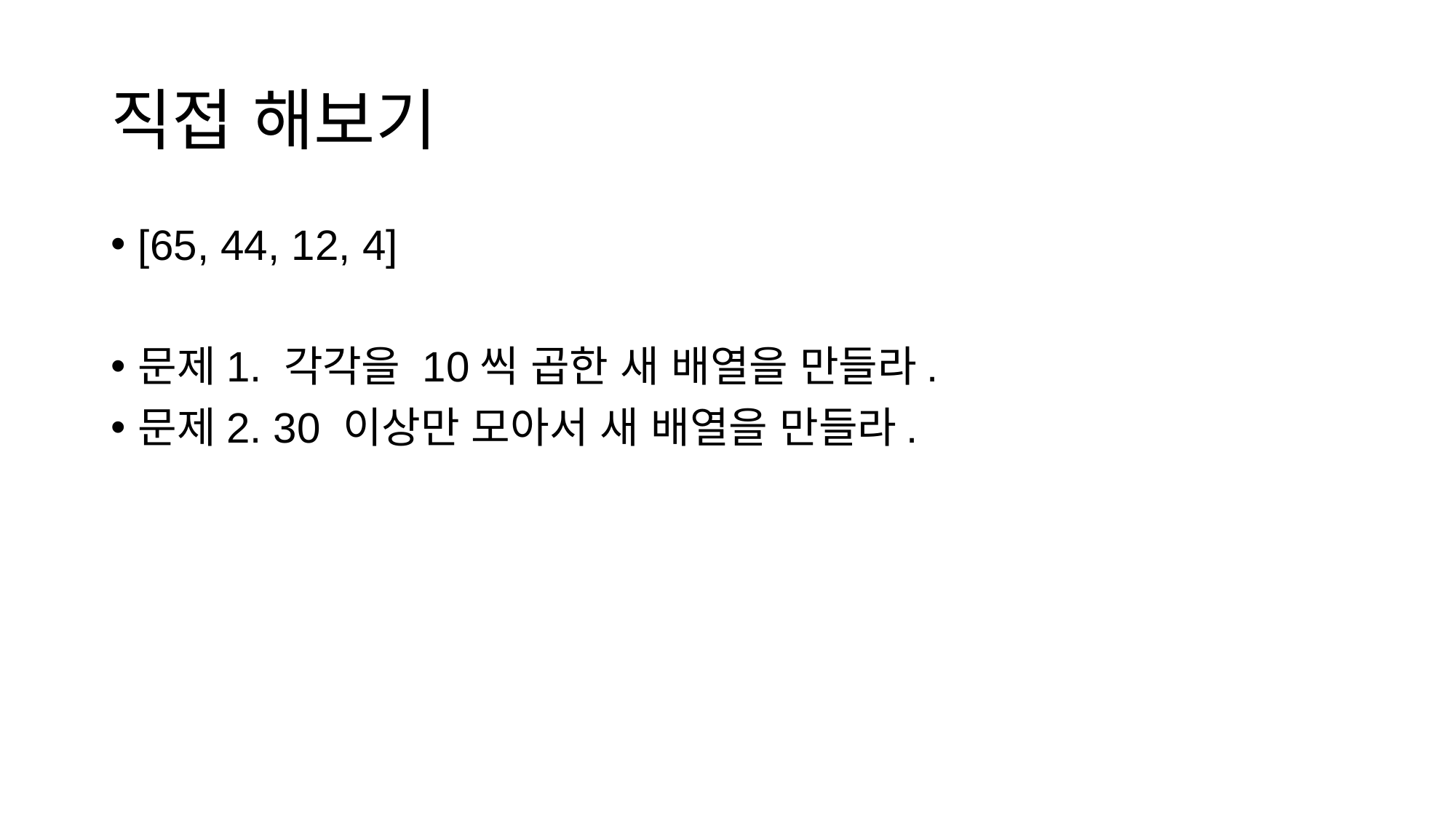

# 직접 해보기
[65, 44, 12, 4]

문제1. 각각을 10씩 곱한 새 배열을 만들라.
문제2. 30 이상만 모아서 새 배열을 만들라.